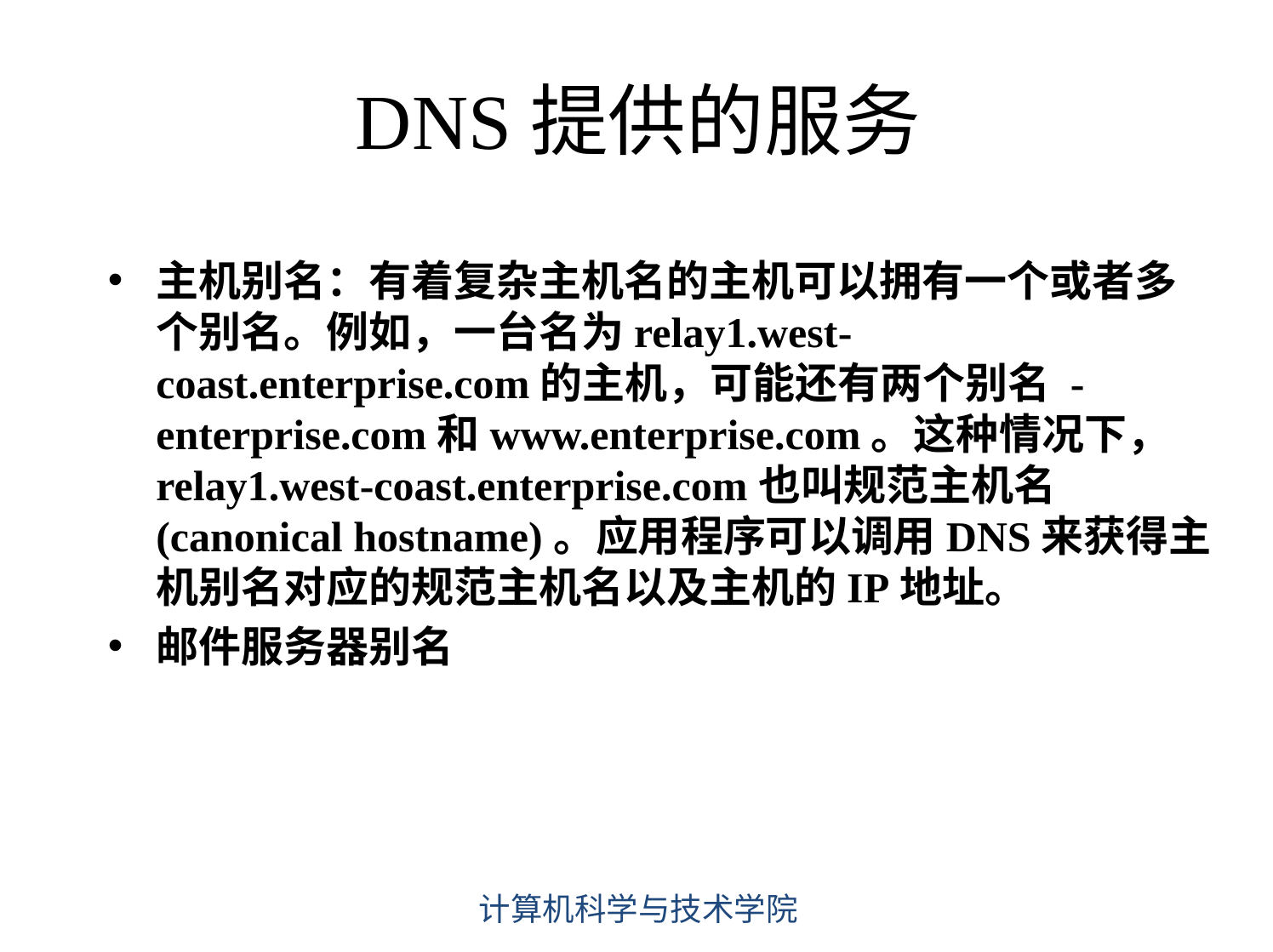

# DNS提供的服务

主机别名：有着复杂主机名的主机可以拥有一个或者多个别名。例如，一台名为relay1.west-coast.enterprise.com的主机，可能还有两个别名 - enterprise.com和www.enterprise.com。这种情况下， relay1.west-coast.enterprise.com也叫规范主机名(canonical hostname)。应用程序可以调用DNS来获得主机别名对应的规范主机名以及主机的IP地址。
邮件服务器别名
计算机科学与技术学院
7